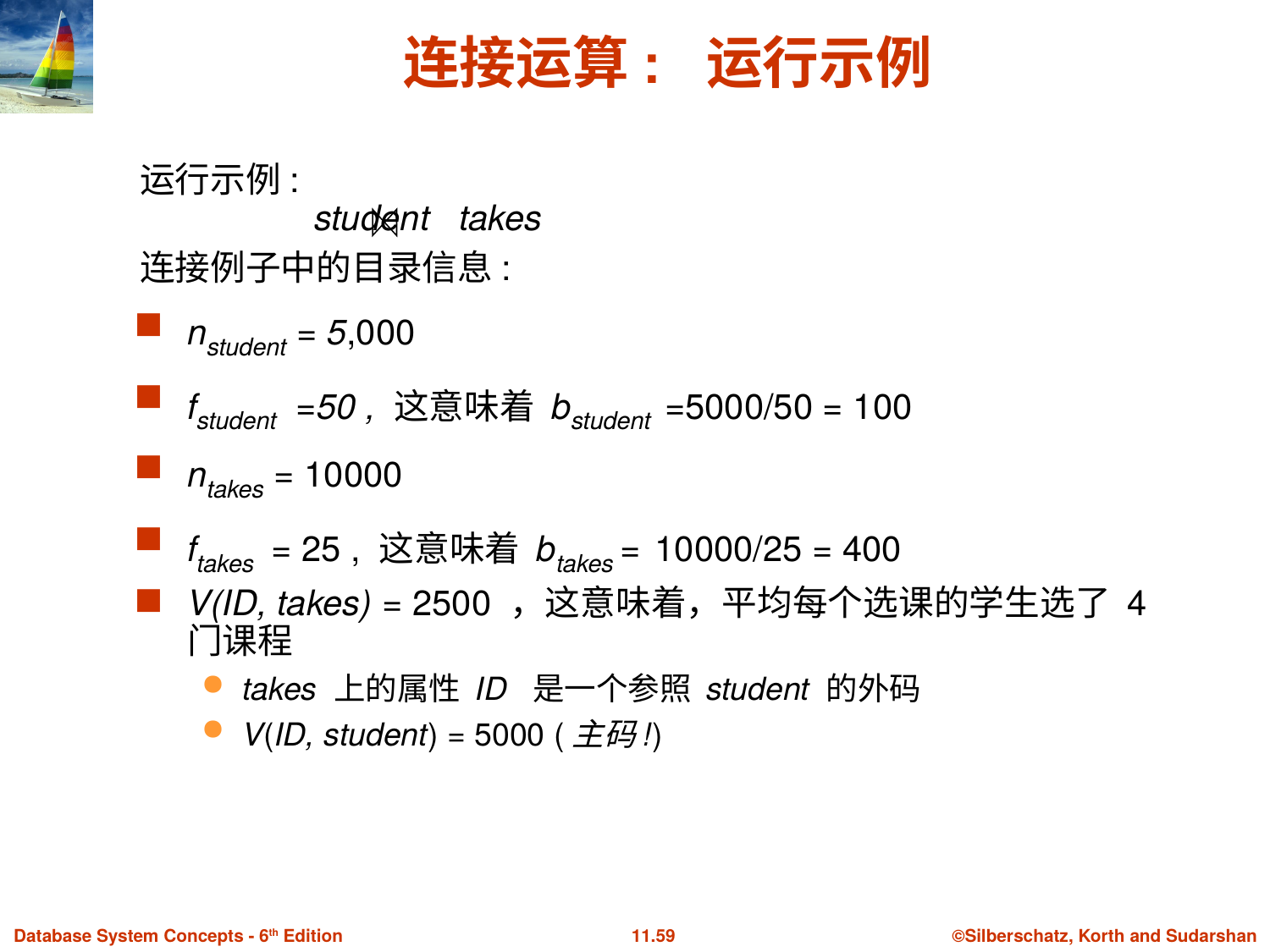

# 连接运算:  运行示例
运行示例:
	student   takes
连接例子中的目录信息:
nstudent = 5,000
fstudent  =50 , 这意味着 bstudent =5000/50 = 100
ntakes = 10000
ftakes   = 25 , 这意味着 btakes = 10000/25 = 400
V(ID, takes) = 2500 ，这意味着，平均每个选课的学生选了 4 门课程
takes 上的属性 ID  是一个参照 student 的外码
V(ID, student) = 5000 (主码!)